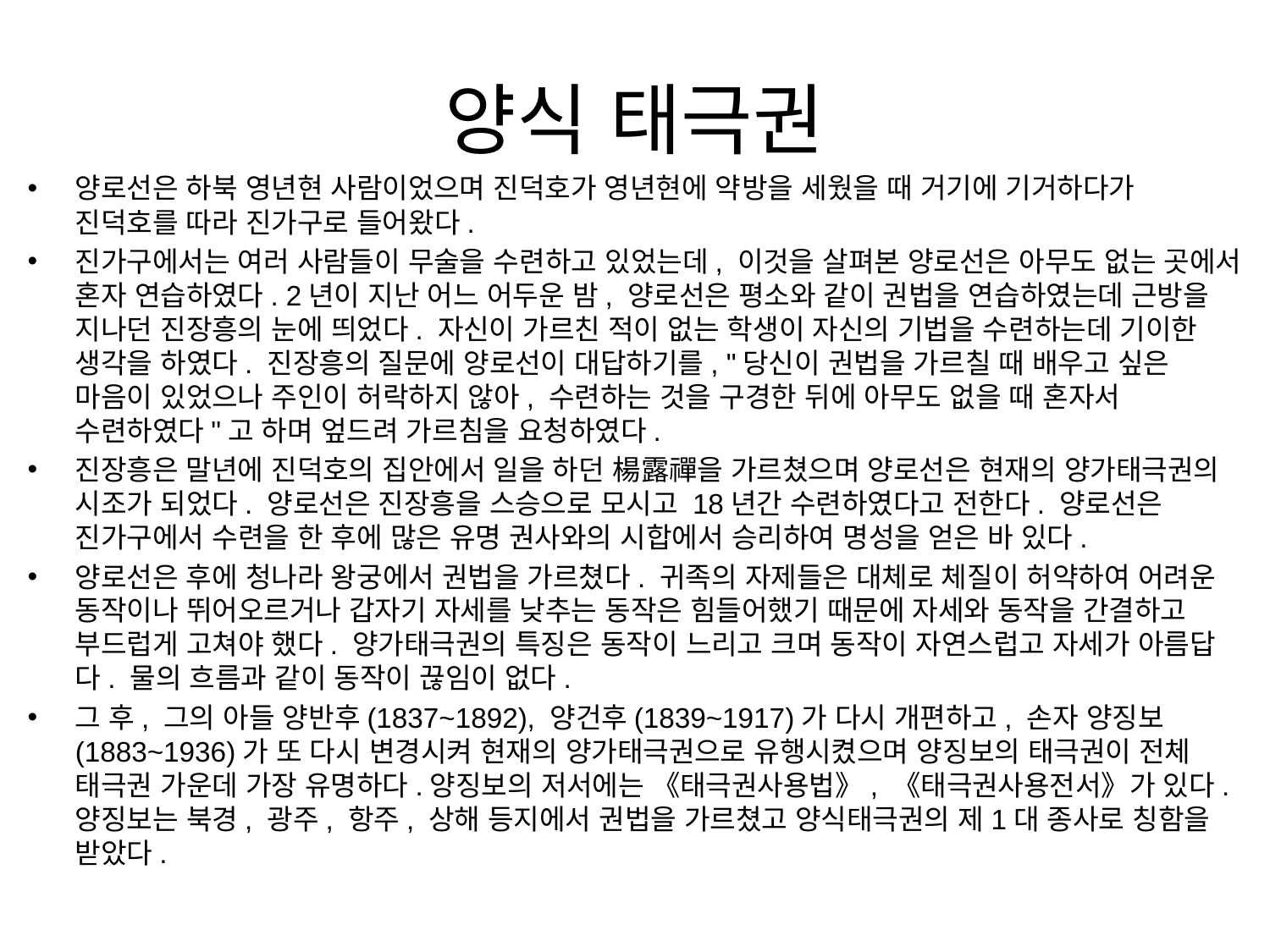

# 양식 태극권
양로선은 하북 영년현 사람이었으며 진덕호가 영년현에 약방을 세웠을 때 거기에 기거하다가 진덕호를 따라 진가구로 들어왔다.
진가구에서는 여러 사람들이 무술을 수련하고 있었는데, 이것을 살펴본 양로선은 아무도 없는 곳에서 혼자 연습하였다. 2년이 지난 어느 어두운 밤, 양로선은 평소와 같이 권법을 연습하였는데 근방을 지나던 진장흥의 눈에 띄었다. 자신이 가르친 적이 없는 학생이 자신의 기법을 수련하는데 기이한 생각을 하였다. 진장흥의 질문에 양로선이 대답하기를, "당신이 권법을 가르칠 때 배우고 싶은 마음이 있었으나 주인이 허락하지 않아, 수련하는 것을 구경한 뒤에 아무도 없을 때 혼자서 수련하였다"고 하며 엎드려 가르침을 요청하였다.
진장흥은 말년에 진덕호의 집안에서 일을 하던 楊露禪을 가르쳤으며 양로선은 현재의 양가태극권의 시조가 되었다. 양로선은 진장흥을 스승으로 모시고 18년간 수련하였다고 전한다. 양로선은 진가구에서 수련을 한 후에 많은 유명 권사와의 시합에서 승리하여 명성을 얻은 바 있다.
양로선은 후에 청나라 왕궁에서 권법을 가르쳤다. 귀족의 자제들은 대체로 체질이 허약하여 어려운 동작이나 뛰어오르거나 갑자기 자세를 낮추는 동작은 힘들어했기 때문에 자세와 동작을 간결하고 부드럽게 고쳐야 했다. 양가태극권의 특징은 동작이 느리고 크며 동작이 자연스럽고 자세가 아름답다. 물의 흐름과 같이 동작이 끊임이 없다.
그 후, 그의 아들 양반후(1837~1892), 양건후(1839~1917)가 다시 개편하고, 손자 양징보(1883~1936)가 또 다시 변경시켜 현재의 양가태극권으로 유행시켰으며 양징보의 태극권이 전체 태극권 가운데 가장 유명하다.양징보의 저서에는 《태극권사용법》, 《태극권사용전서》가 있다. 양징보는 북경, 광주, 항주, 상해 등지에서 권법을 가르쳤고 양식태극권의 제1대 종사로 칭함을 받았다.